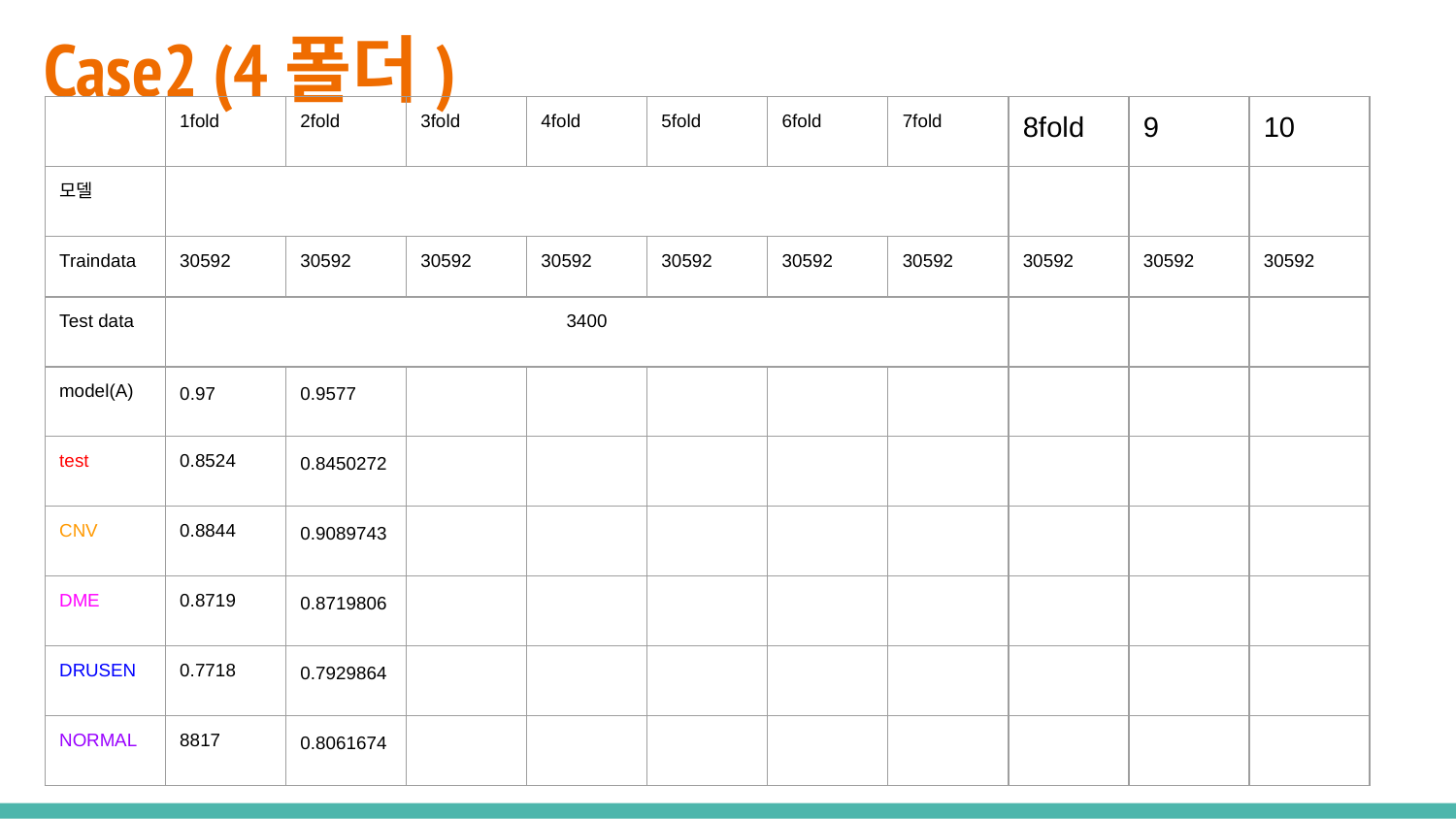

# Case2 (4폴더)
|  | 1fold | 2fold | 3fold | 4fold | 5fold | 6fold | 7fold | 8fold | 9 | 10 |
| --- | --- | --- | --- | --- | --- | --- | --- | --- | --- | --- |
| 모델 |  |  |  |  |  |  |  |  |  |  |
| Traindata | 30592 | 30592 | 30592 | 30592 | 30592 | 30592 | 30592 | 30592 | 30592 | 30592 |
| Test data | 3400 |  |  |  |  |  |  |  |  |  |
| model(A) | 0.97 | 0.9577 |  |  |  |  |  |  |  |  |
| test | 0.8524 | 0.8450272 |  |  |  |  |  |  |  |  |
| CNV | 0.8844 | 0.9089743 |  |  |  |  |  |  |  |  |
| DME | 0.8719 | 0.8719806 |  |  |  |  |  |  |  |  |
| DRUSEN | 0.7718 | 0.7929864 |  |  |  |  |  |  |  |  |
| NORMAL | 8817 | 0.8061674 |  |  |  |  |  |  |  |  |